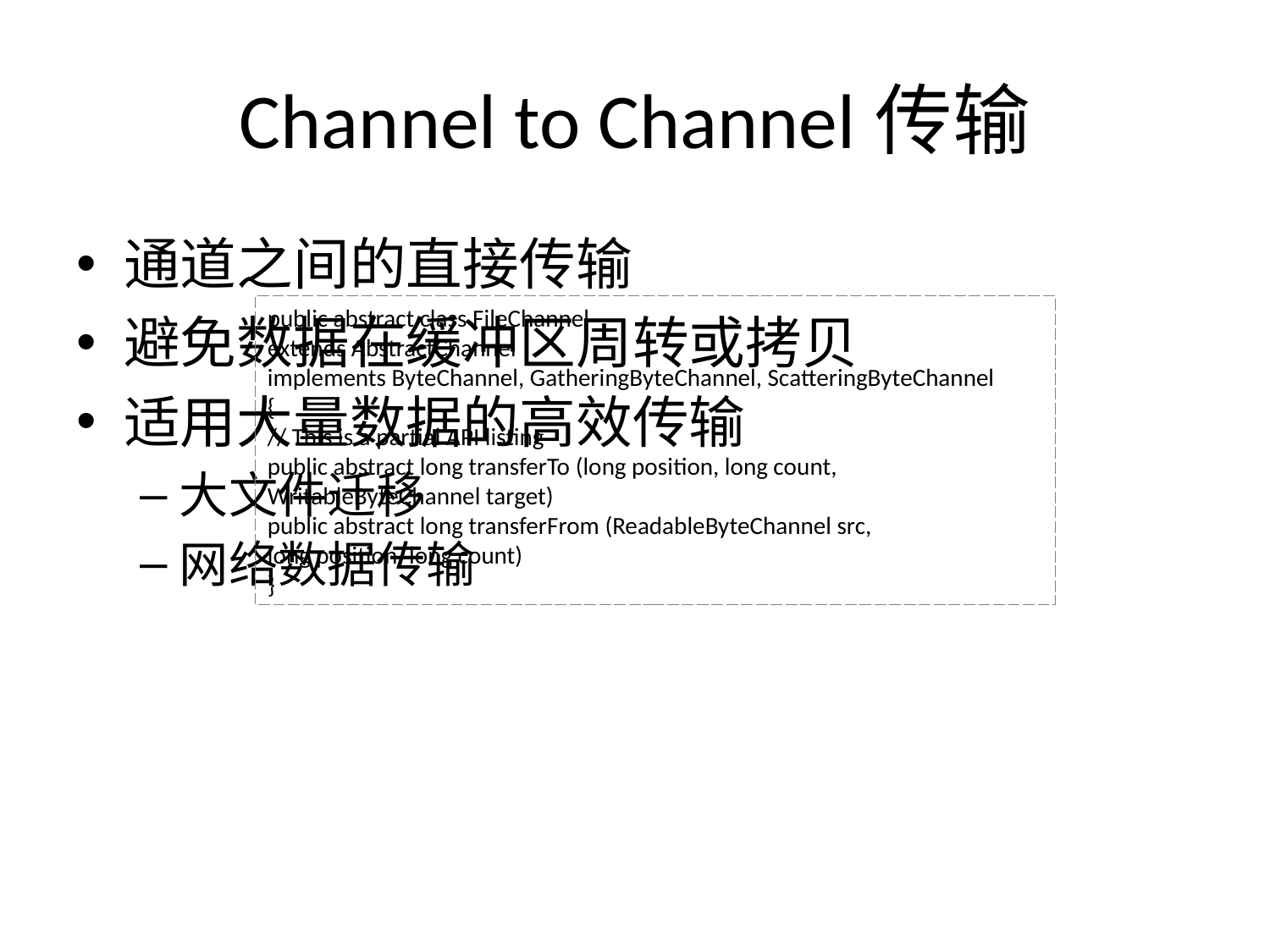

# Channel to Channel传输
通道之间的直接传输
避免数据在缓冲区周转或拷贝
适用大量数据的高效传输
大文件迁移
网络数据传输
public abstract class FileChannel
extends AbstractChannel
implements ByteChannel, GatheringByteChannel, ScatteringByteChannel
{
// This is a partial API listing
public abstract long transferTo (long position, long count,
WritableByteChannel target)
public abstract long transferFrom (ReadableByteChannel src,
long position, long count)
}